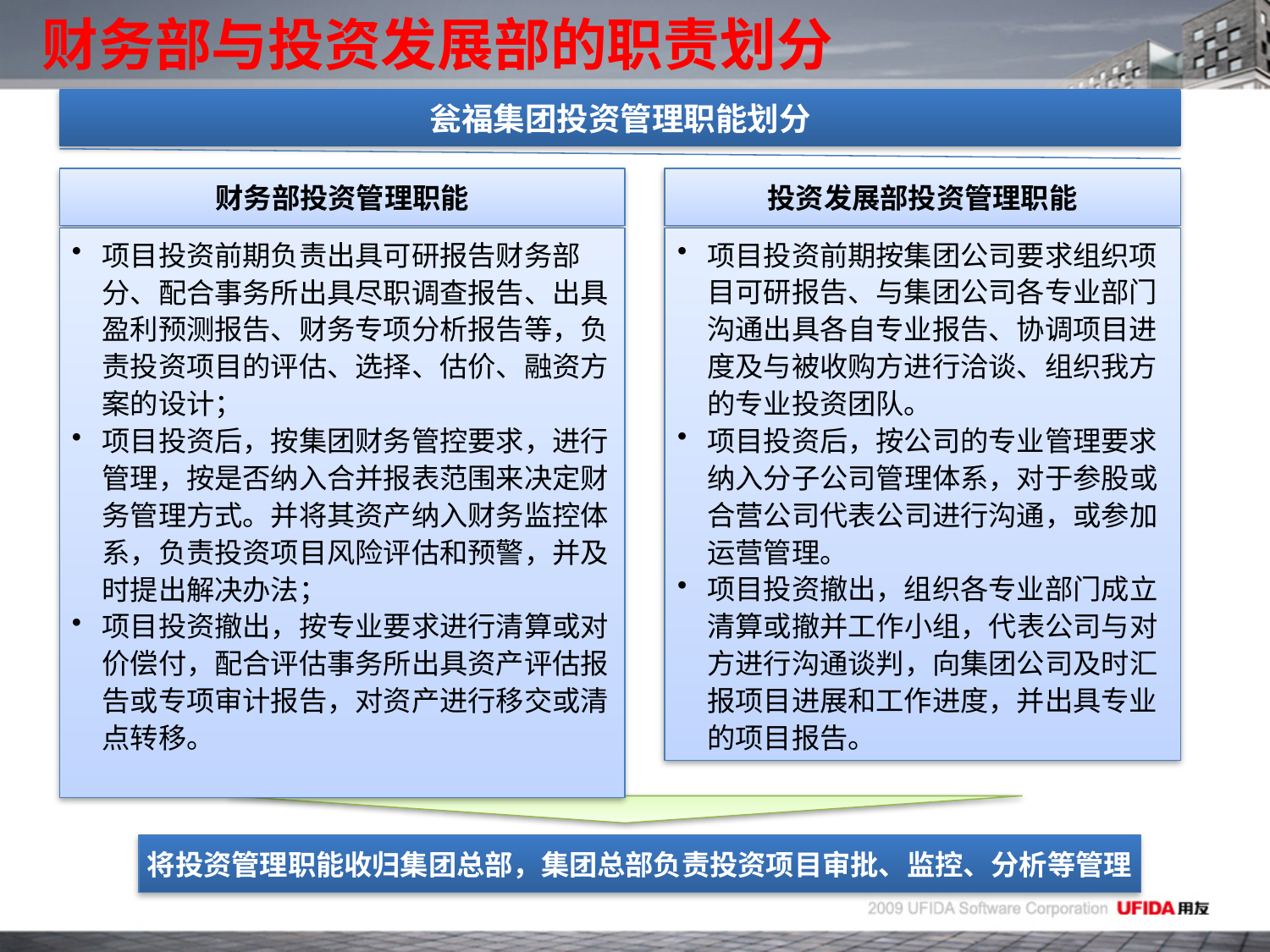

# 财务部与投资发展部的职责划分
瓮福集团投资管理职能划分
财务部投资管理职能
投资发展部投资管理职能
项目投资前期负责出具可研报告财务部分、配合事务所出具尽职调查报告、出具盈利预测报告、财务专项分析报告等，负责投资项目的评估、选择、估价、融资方案的设计；
项目投资后，按集团财务管控要求，进行管理，按是否纳入合并报表范围来决定财务管理方式。并将其资产纳入财务监控体系，负责投资项目风险评估和预警，并及时提出解决办法；
项目投资撤出，按专业要求进行清算或对价偿付，配合评估事务所出具资产评估报告或专项审计报告，对资产进行移交或清点转移。

项目投资前期按集团公司要求组织项目可研报告、与集团公司各专业部门沟通出具各自专业报告、协调项目进度及与被收购方进行洽谈、组织我方的专业投资团队。
项目投资后，按公司的专业管理要求纳入分子公司管理体系，对于参股或合营公司代表公司进行沟通，或参加运营管理。
项目投资撤出，组织各专业部门成立清算或撤并工作小组，代表公司与对方进行沟通谈判，向集团公司及时汇报项目进展和工作进度，并出具专业的项目报告。

将投资管理职能收归集团总部，集团总部负责投资项目审批、监控、分析等管理